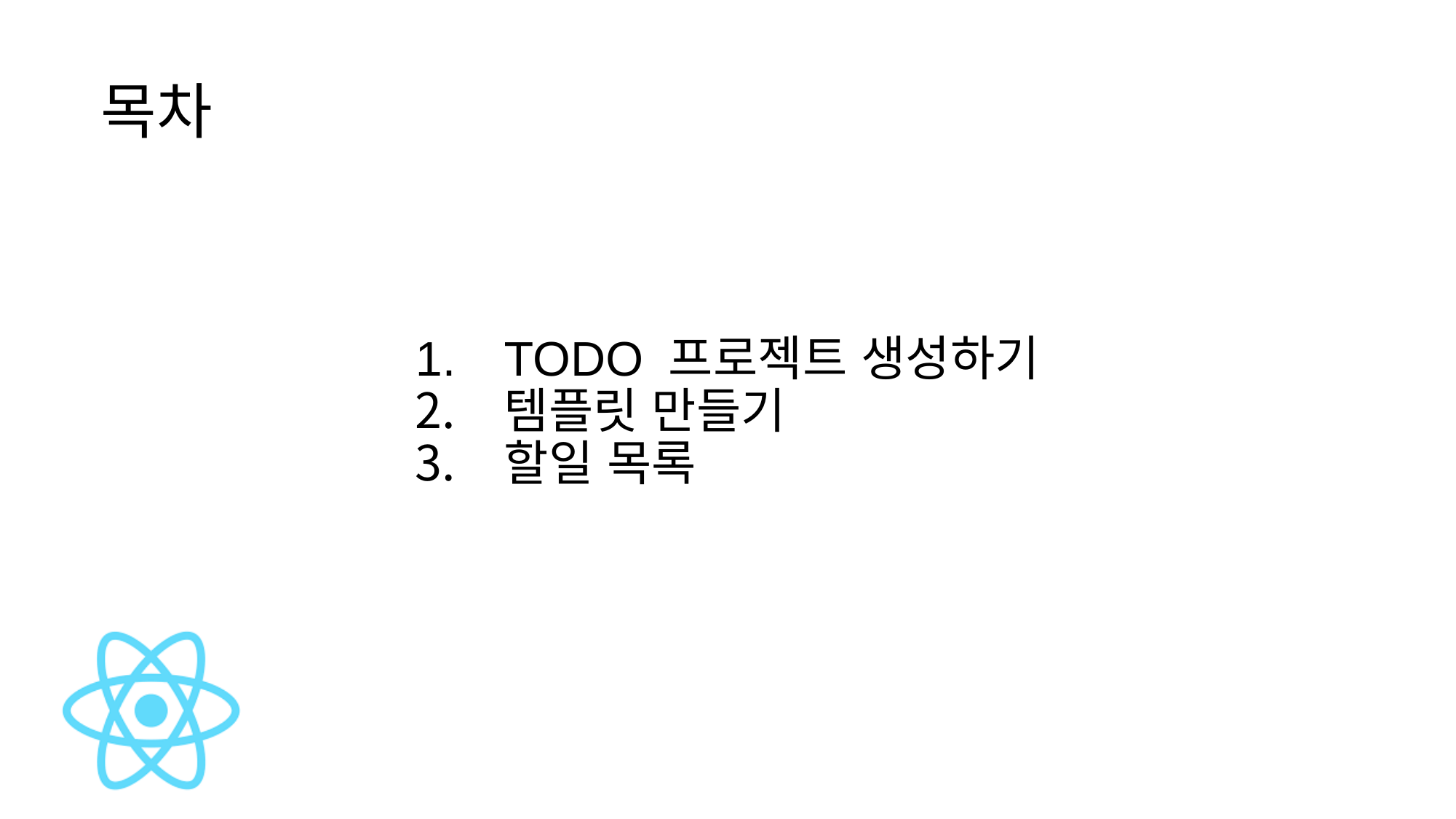

목차
TODO 프로젝트 생성하기
템플릿 만들기
할일 목록